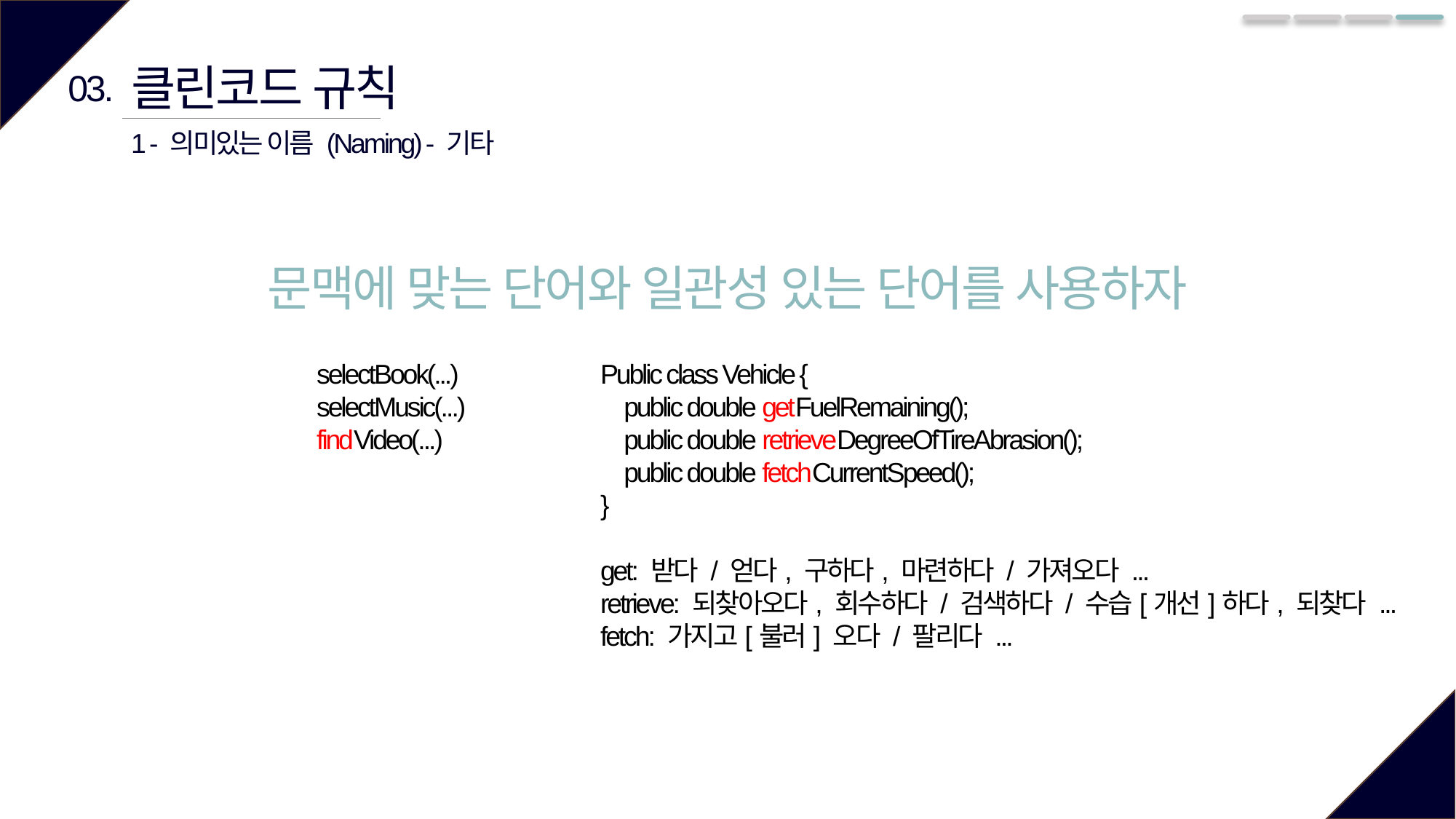

클린코드 규칙
03.
1 - 의미있는 이름 (Naming) - 기타
문맥에 맞는 단어와 일관성 있는 단어를 사용하자
selectBook(...)
selectMusic(...)
findVideo(...)
Public class Vehicle {
    public double getFuelRemaining();
    public double retrieveDegreeOfTireAbrasion();
    public double fetchCurrentSpeed();
}

get: 받다 / 얻다, 구하다, 마련하다 / 가져오다 ...
retrieve: 되찾아오다, 회수하다 / 검색하다 / 수습[개선]하다, 되찾다 ...
fetch: 가지고[불러] 오다 / 팔리다 ...